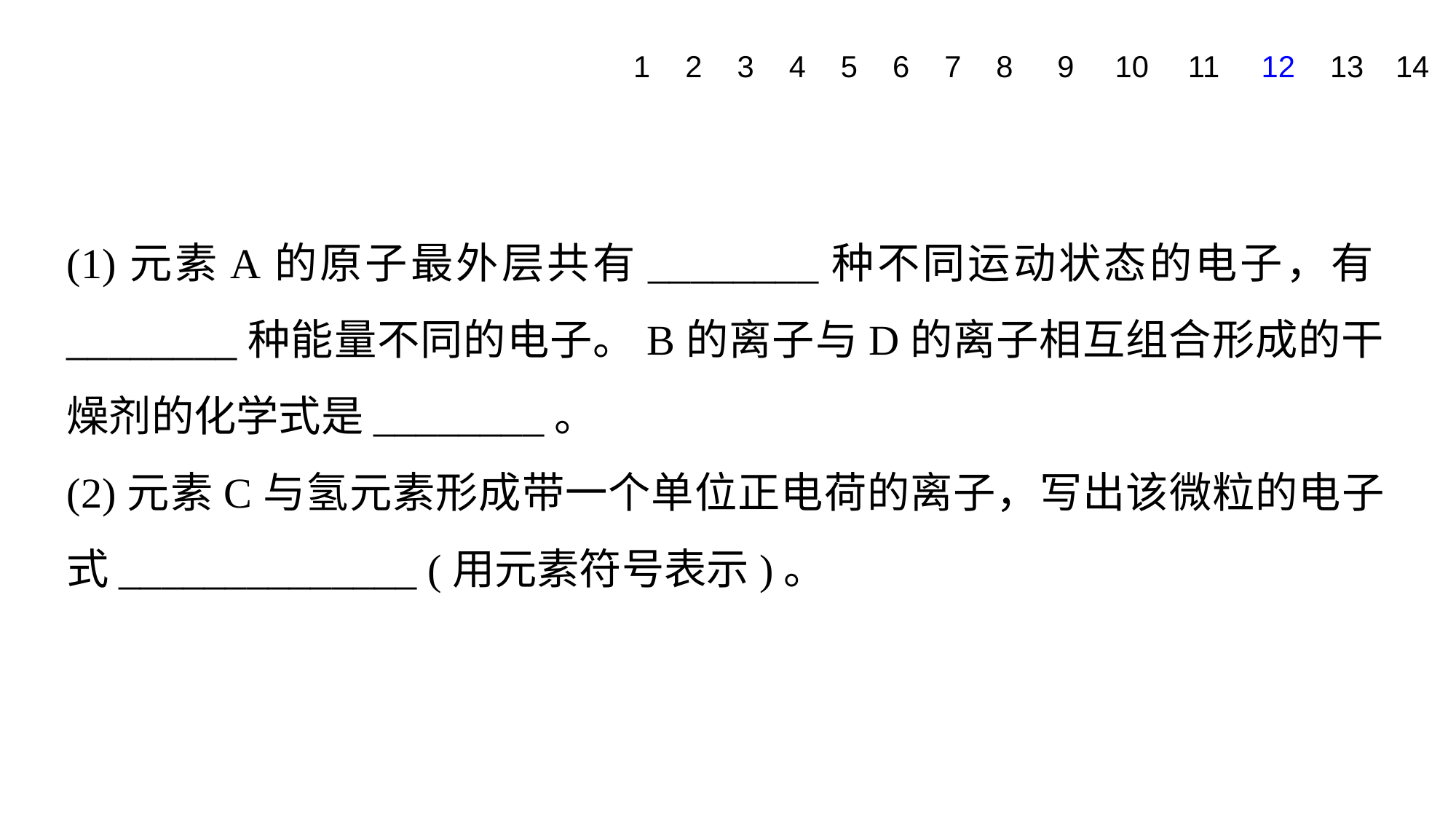

1
2
3
4
5
6
7
8
9
10
11
12
13
14
(1)元素A的原子最外层共有________种不同运动状态的电子，有________种能量不同的电子。B的离子与D的离子相互组合形成的干燥剂的化学式是________。
(2)元素C与氢元素形成带一个单位正电荷的离子，写出该微粒的电子式______________ (用元素符号表示)。